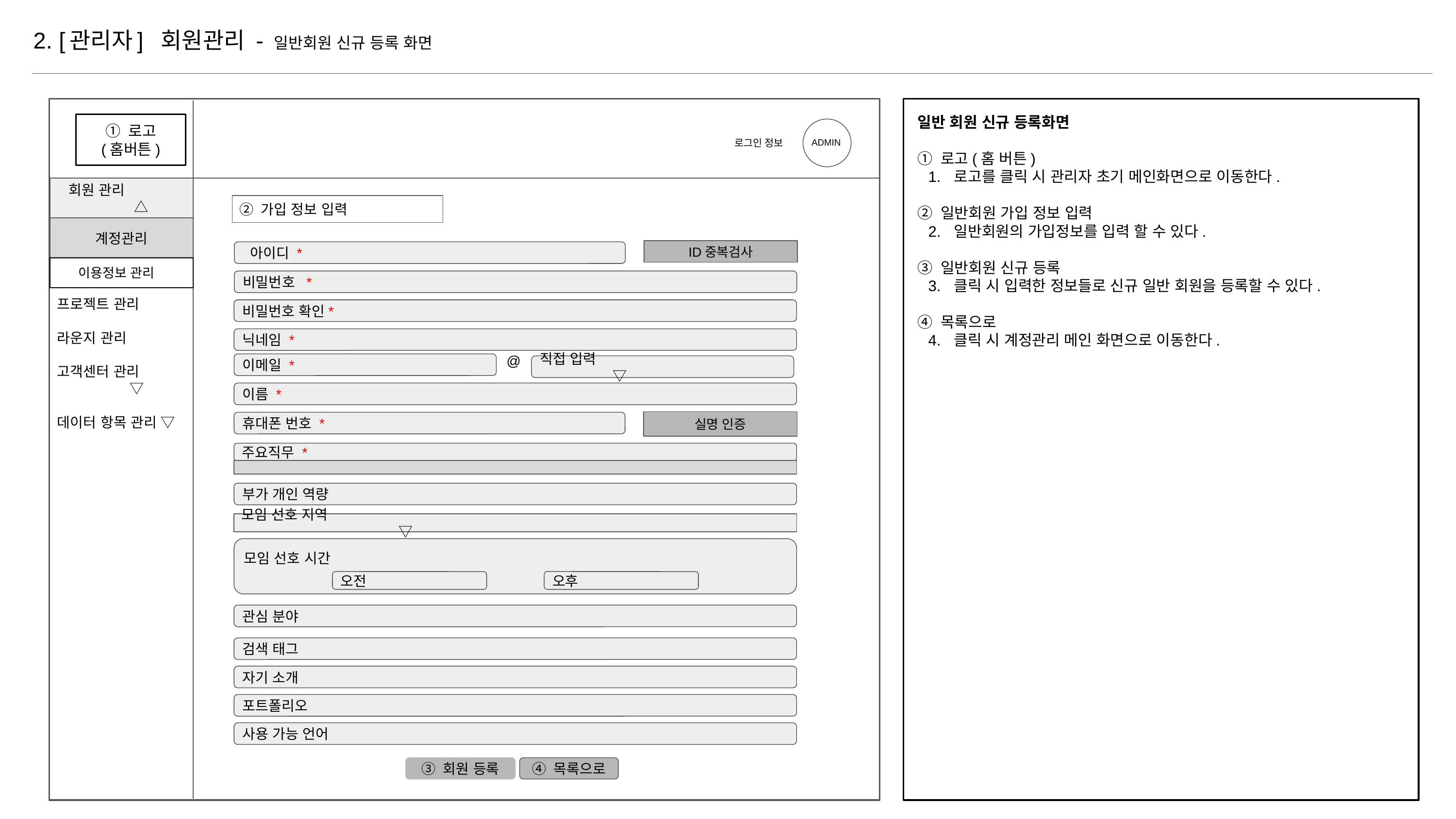

# 2. [관리자]  회원관리 - 일반회원 신규 등록 화면

일반 회원 신규 등록화면

① 로고(홈 버튼)
로고를 클릭 시 관리자 초기 메인화면으로 이동한다.

② 일반회원 가입 정보 입력
일반회원의 가입정보를 입력 할 수 있다.

③ 일반회원 신규 등록
클릭 시 입력한 정보들로 신규 일반 회원을 등록할 수 있다.

④ 목록으로
클릭 시 계정관리 메인 화면으로 이동한다.

① 로고
(홈버튼)

로그인 정보
ADMIN
  회원 관리	 	 ▽
  회원 관리	 	 △
② 가입 정보 입력
계정관리
ID중복검사
 아이디 *
     이용정보 관리
비밀번호  *
프로젝트 관리

라운지 관리

고객센터 관리   	▽

데이터 항목 관리 ▽

비밀번호 확인*
닉네임 *
@
이메일 *
직접 입력               			▽
이름 *
실명 인증
휴대폰 번호 *
주요직무 *

부가 개인 역량
모임 선호 지역                                               						   ▽

모임 선호 시간

오전
오후
관심 분야
검색 태그
자기 소개
포트폴리오
사용 가능 언어
③ 회원 등록
④ 목록으로